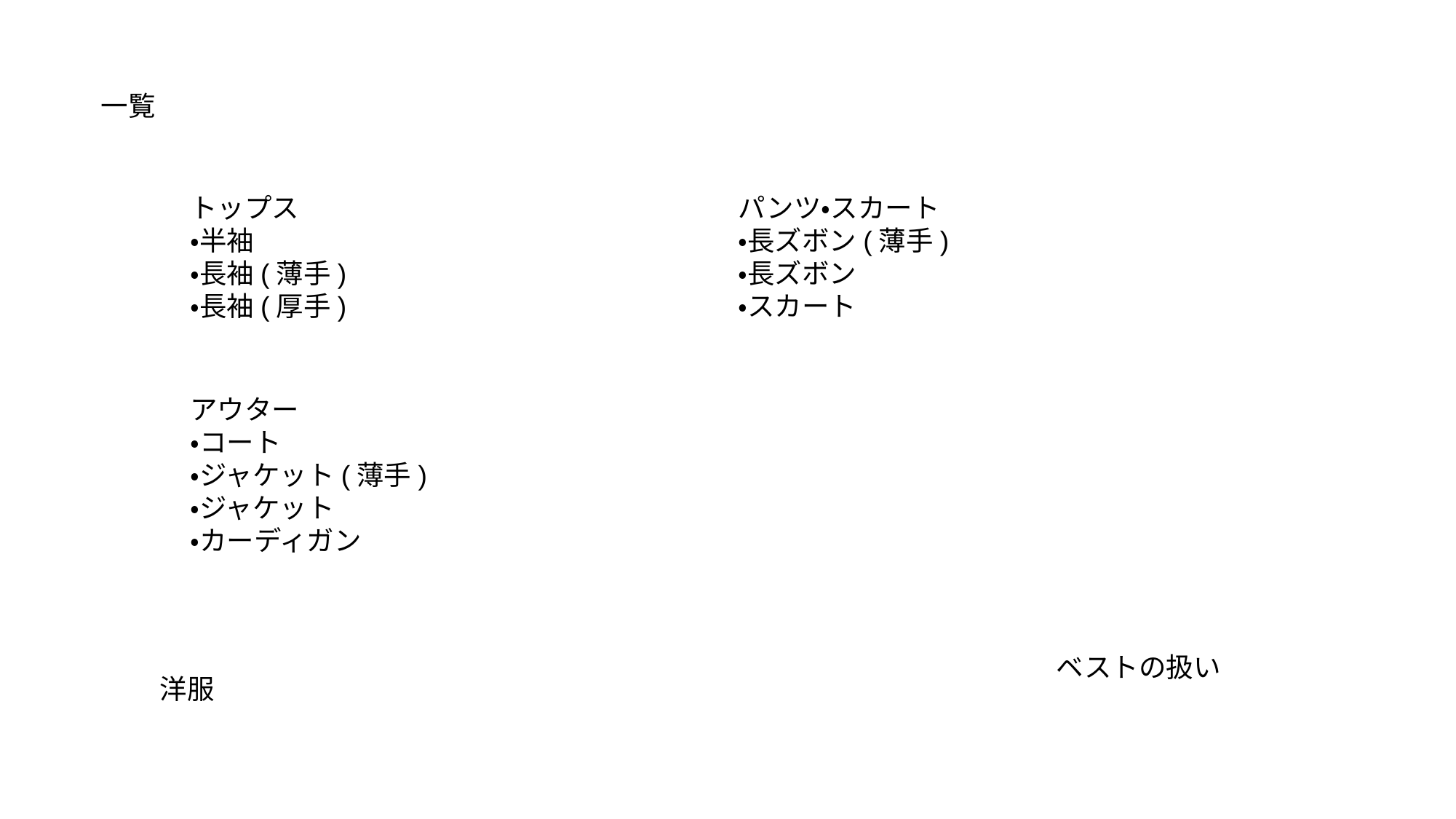

一覧
トップス
・半袖
・長袖(薄手)
・長袖(厚手)
パンツ・スカート
・長ズボン(薄手)
・長ズボン
・スカート
アウター
・コート
・ジャケット(薄手)
・ジャケット
・カーディガン
ベストの扱い
洋服